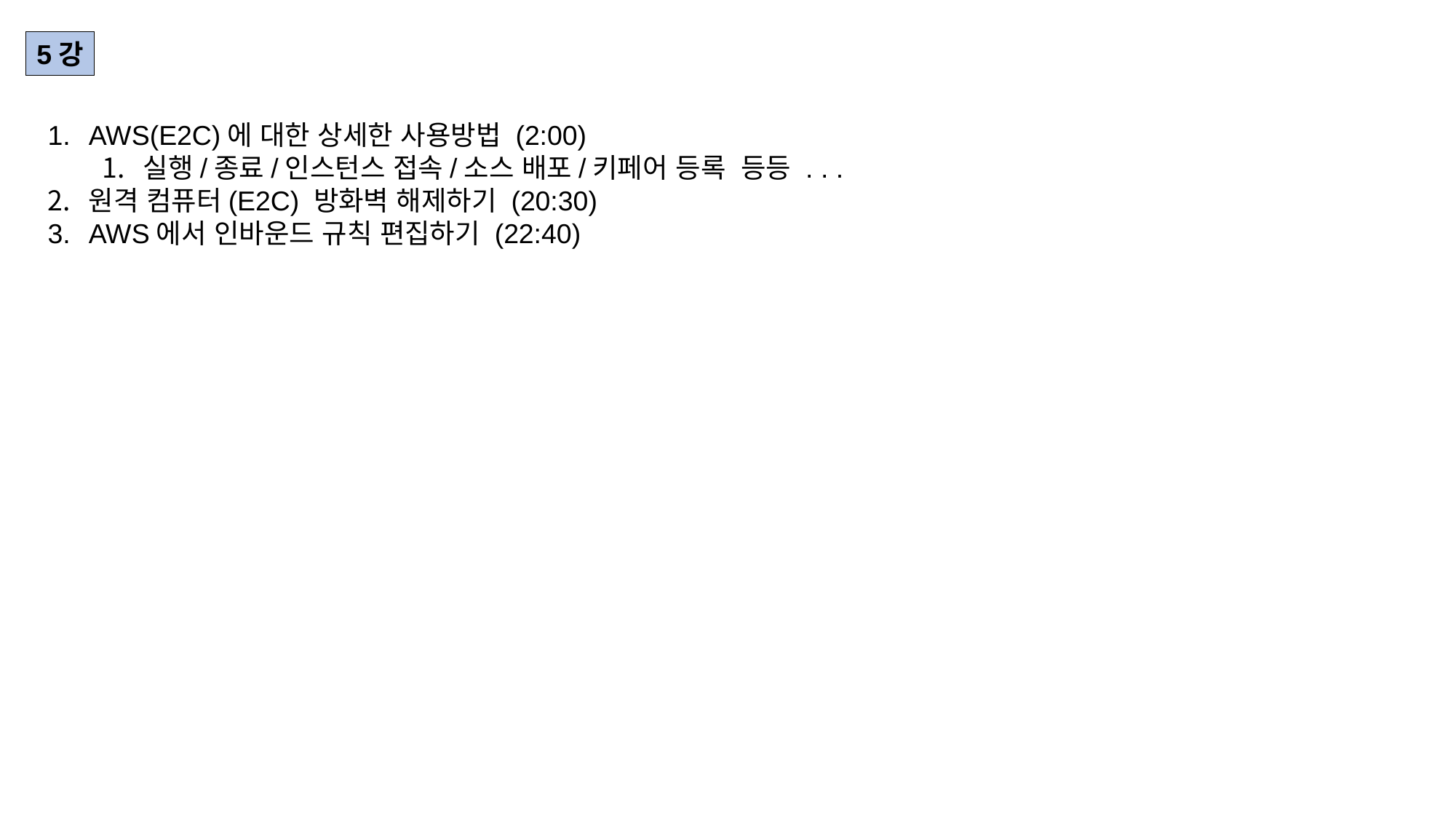

5강
AWS(E2C)에 대한 상세한 사용방법 (2:00)
실행/종료/인스턴스 접속/소스 배포/키페어 등록  등등 . . .
원격 컴퓨터(E2C) 방화벽 해제하기 (20:30)
AWS에서 인바운드 규칙 편집하기 (22:40)